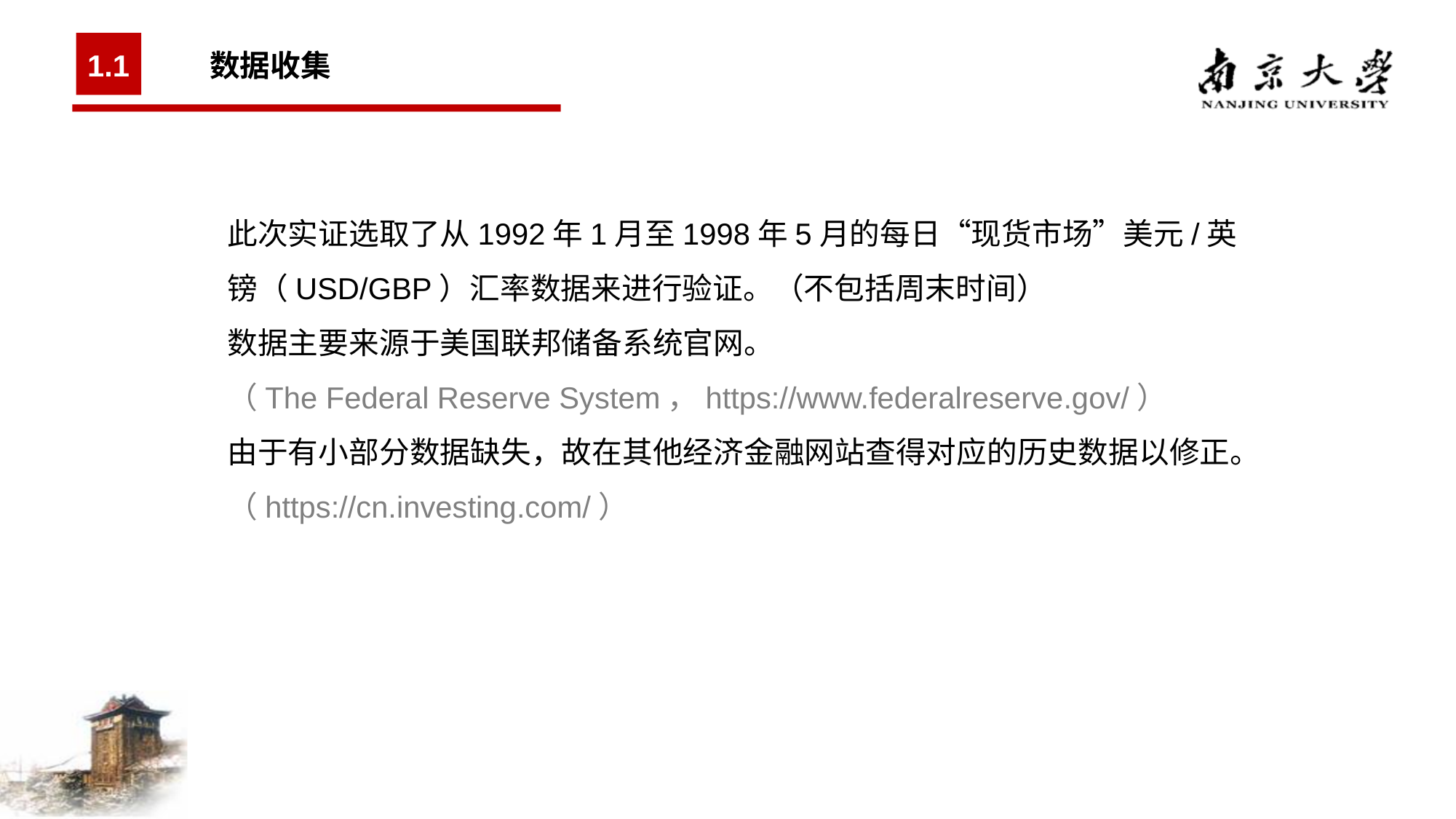

1.1
 数据收集
此次实证选取了从1992年1月至1998年5月的每日“现货市场”美元/英镑（USD/GBP）汇率数据来进行验证。（不包括周末时间）
数据主要来源于美国联邦储备系统官网。
（The Federal Reserve System，https://www.federalreserve.gov/）
由于有小部分数据缺失，故在其他经济金融网站查得对应的历史数据以修正。
（https://cn.investing.com/）